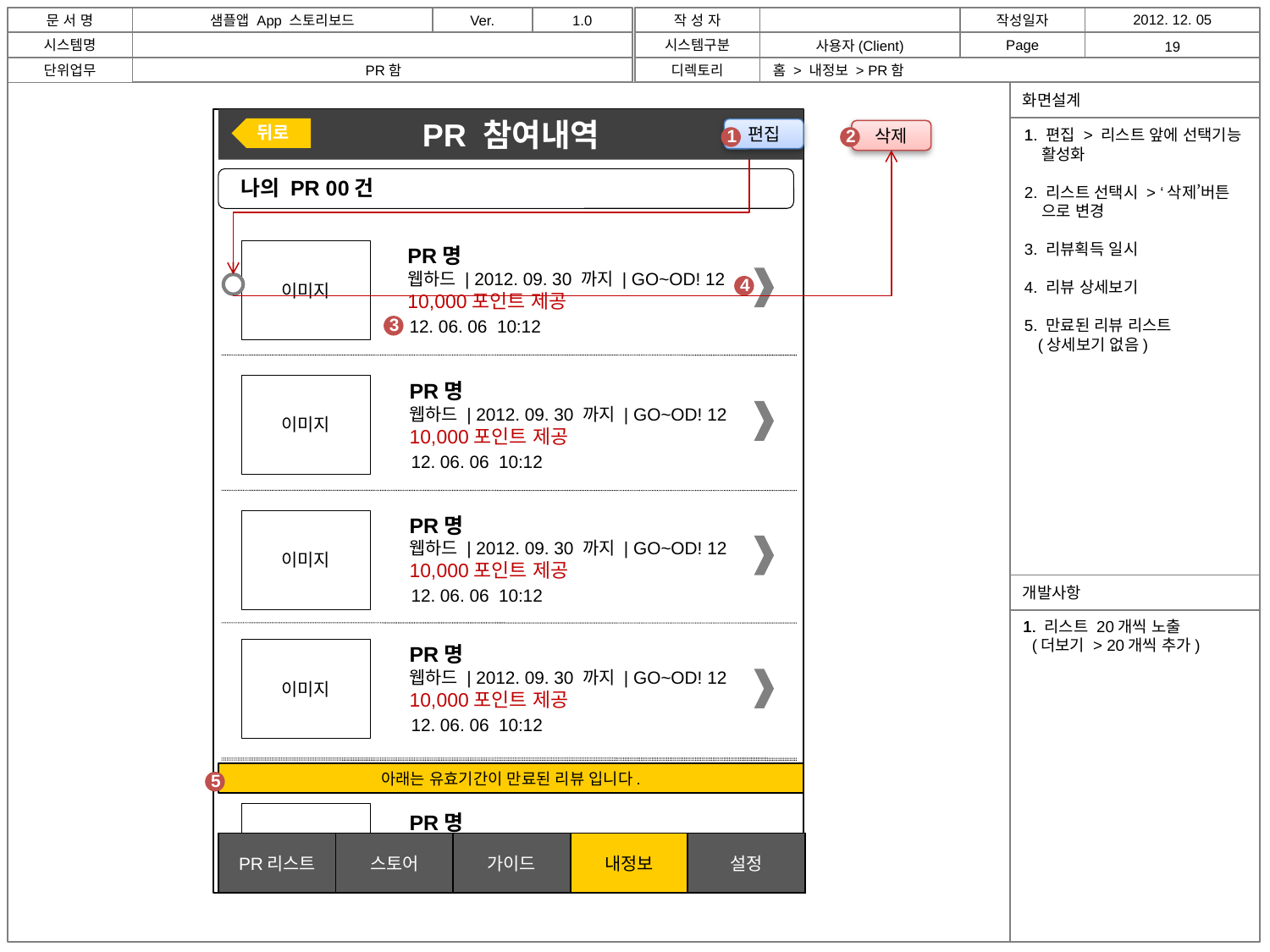

PR함
홈 > 내정보 > PR함

PR 참여내역
뒤로

1

편집
2

1. 편집 > 리스트 앞에 선택기능
   활성화

2. 리스트 선택시 > ‘삭제’버튼
   으로 변경

3. 리뷰획득 일시

4. 리뷰 상세보기

5. 만료된 리뷰 리스트
   (상세보기 없음)

삭제
나의 PR 00건

PR명
웹하드 | 2012. 09. 30 까지 | GO~OD! 12
10,000포인트 제공
이미지
4

3

12. 06. 06  10:12
PR명
웹하드 | 2012. 09. 30 까지 | GO~OD! 12
10,000포인트 제공
이미지

12. 06. 06  10:12
PR명
웹하드 | 2012. 09. 30 까지 | GO~OD! 12
10,000포인트 제공
이미지

12. 06. 06  10:12
1. 리스트 20개씩 노출
  (더보기 > 20개씩 추가)
1.
PR명
웹하드 | 2012. 09. 30 까지 | GO~OD! 12
10,000포인트 제공
이미지

12. 06. 06  10:12
5

아래는 유효기간이 만료된 리뷰 입니다.
이미지
PR명
| PR리스트 | 스토어 | 가이드 | 내정보 | 설정 |
| --- | --- | --- | --- | --- |
12. 06. 06  10:12